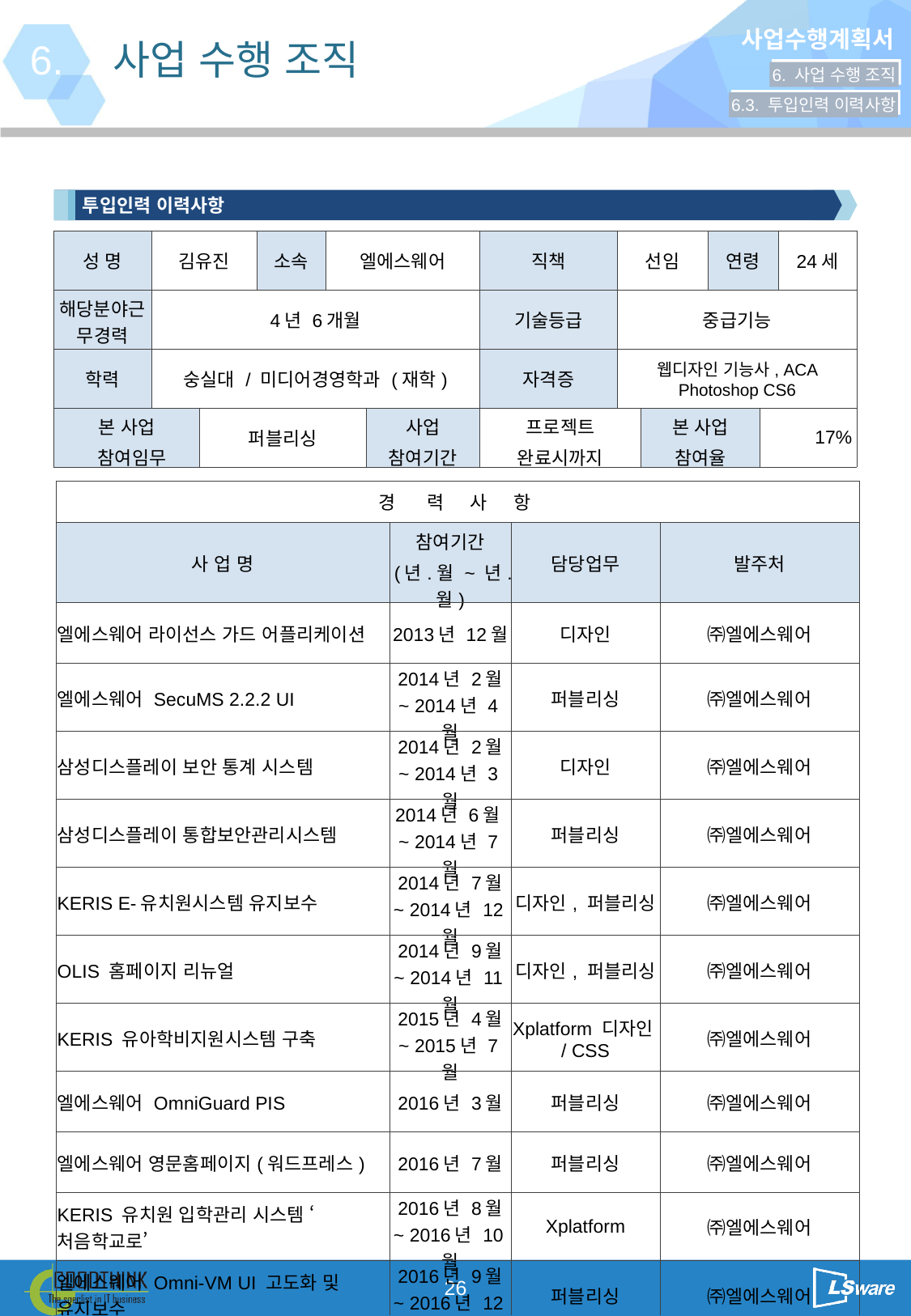

6.
사업 수행 조직
6. 사업 수행 조직
6.3. 투입인력 이력사항

투입인력 이력사항
| 성 명 | 김유진 |  | 소속 | 엘에스웨어 |  | 직책 | 선임 |  | 연령 |  | 24세 |
| --- | --- | --- | --- | --- | --- | --- | --- | --- | --- | --- | --- |
| 해당분야근무경력 | 4년 6개월 |  |  |  |  | 기술등급 | 중급기능 |  |  |  |  |
| 학력 | 숭실대 / 미디어경영학과 (재학) |  |  |  |  | 자격증 | 웹디자인 기능사, ACA Photoshop CS6 |  |  |  |  |
| 본 사업 참여임무 |  | 퍼블리싱 |  |  | 사업 참여기간 | 프로젝트 완료시까지 |  | 본 사업 참여율 |  | 17% |  |
| 경 력 사 항 |  |  |  |
| --- | --- | --- | --- |
| 사 업 명 | 참여기간 (년.월 ~ 년.월) | 담당업무 | 발주처 |
| 엘에스웨어 라이선스 가드 어플리케이션 | 2013년 12월 | 디자인 | ㈜엘에스웨어 |
| 엘에스웨어 SecuMS 2.2.2 UI | 2014년 2월 ~ 2014년 4월 | 퍼블리싱 | ㈜엘에스웨어 |
| 삼성디스플레이 보안 통계 시스템 | 2014년 2월 ~ 2014년 3월 | 디자인 | ㈜엘에스웨어 |
| 삼성디스플레이 통합보안관리시스템 | 2014년 6월~ 2014년 7월 | 퍼블리싱 | ㈜엘에스웨어 |
| KERIS E-유치원시스템 유지보수 | 2014년 7월 ~ 2014년 12월 | 디자인, 퍼블리싱 | ㈜엘에스웨어 |
| OLIS 홈페이지 리뉴얼 | 2014년 9월 ~ 2014년 11월 | 디자인, 퍼블리싱 | ㈜엘에스웨어 |
| KERIS 유아학비지원시스템 구축 | 2015년 4월 ~ 2015년 7월 | Xplatform 디자인/ CSS | ㈜엘에스웨어 |
| 엘에스웨어 OmniGuard PIS | 2016년 3월 | 퍼블리싱 | ㈜엘에스웨어 |
| 엘에스웨어 영문홈페이지(워드프레스) | 2016년 7월 | 퍼블리싱 | ㈜엘에스웨어 |
| KERIS 유치원 입학관리 시스템 ‘처음학교로’ | 2016년 8월 ~ 2016년 10월 | Xplatform | ㈜엘에스웨어 |
| 엘에스웨어 Omni-VM UI 고도화 및 유지보수 | 2016년 9월 ~ 2016년 12월 | 퍼블리싱 | ㈜엘에스웨어 |